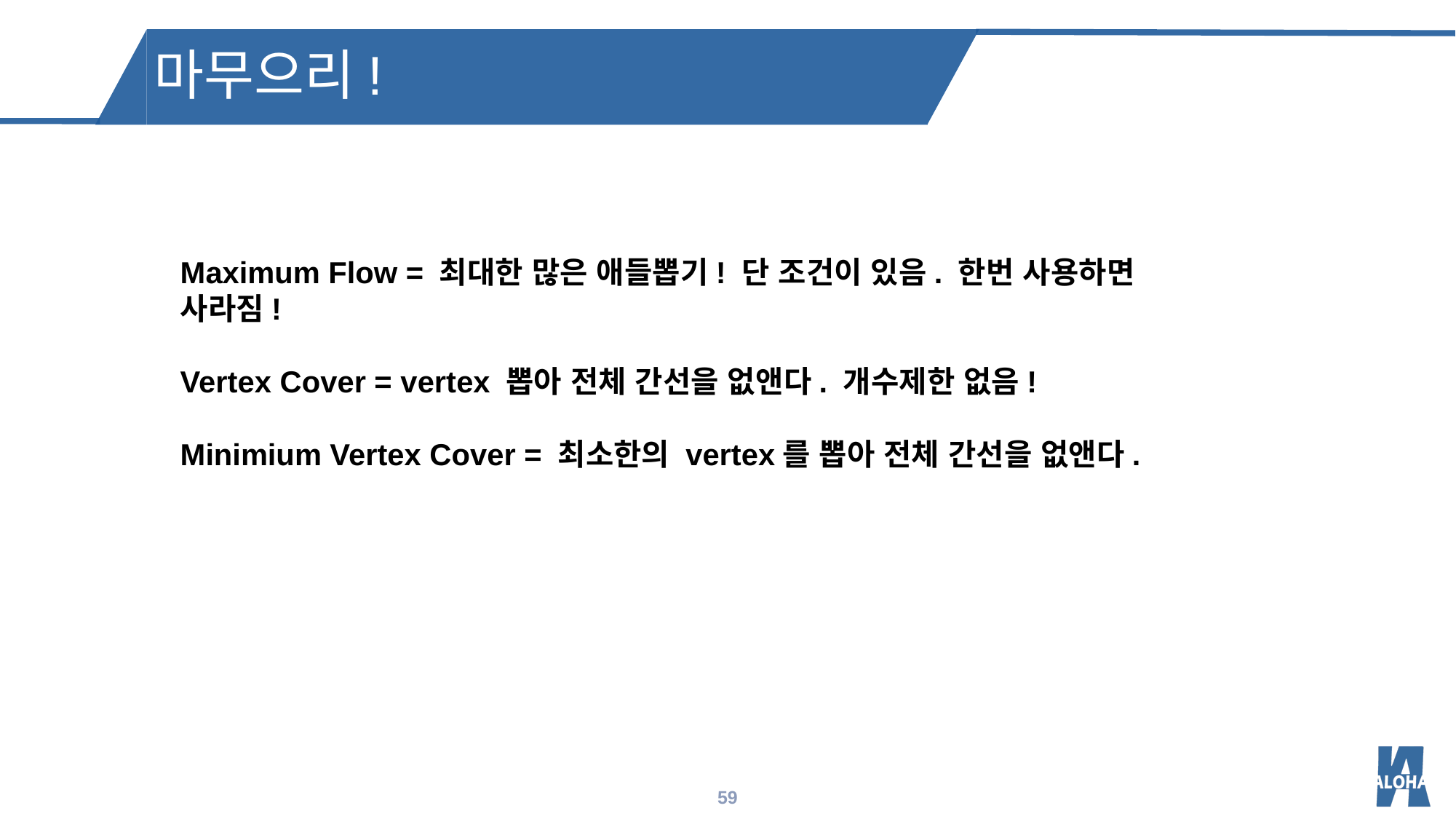

마무으리!
Maximum Flow = 최대한 많은 애들뽑기! 단 조건이 있음. 한번 사용하면 사라짐!

Vertex Cover = vertex 뽑아 전체 간선을 없앤다. 개수제한 없음!

Minimium Vertex Cover = 최소한의 vertex를 뽑아 전체 간선을 없앤다.

59